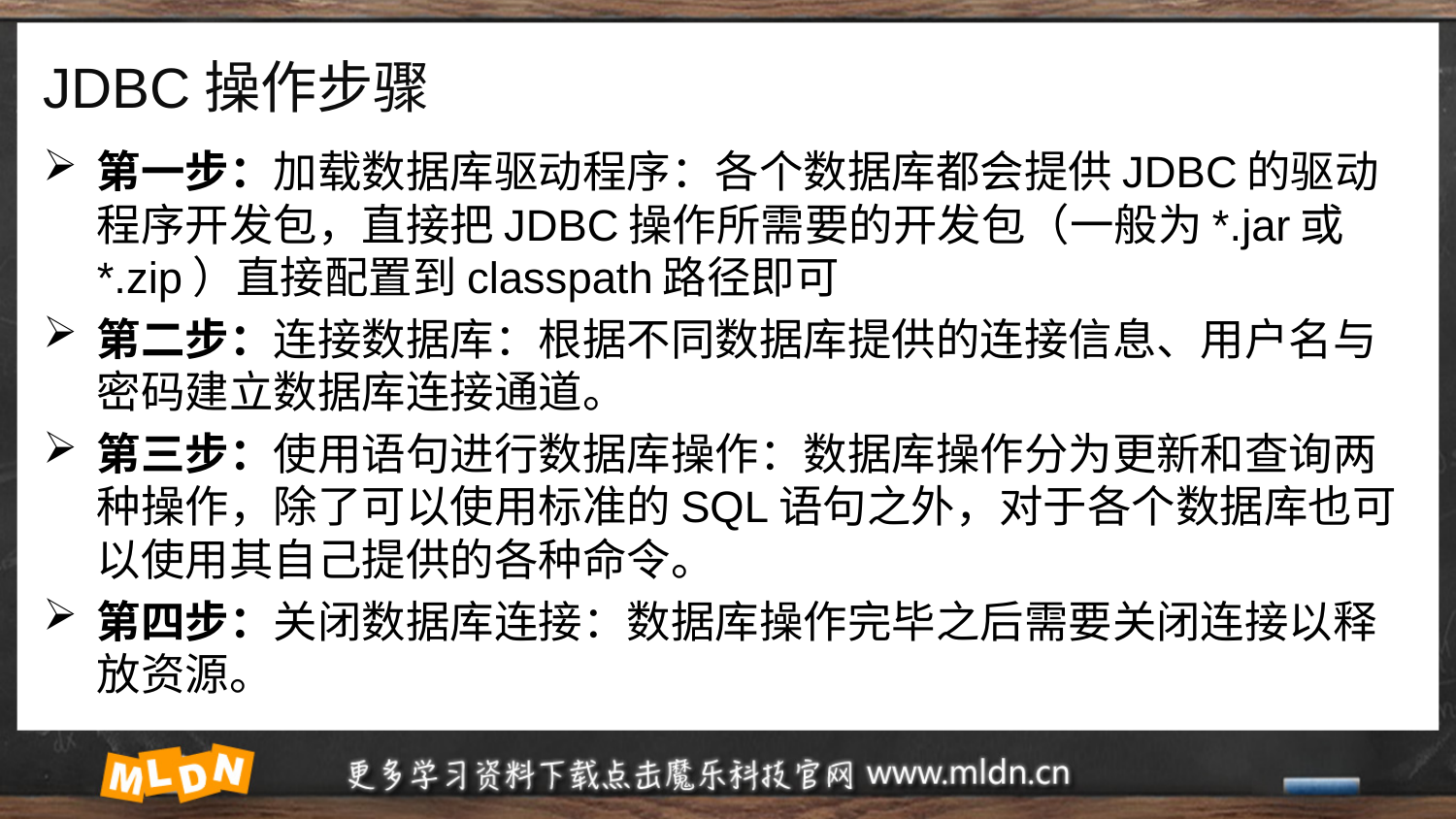

# JDBC操作步骤
第一步：加载数据库驱动程序：各个数据库都会提供JDBC的驱动程序开发包，直接把JDBC操作所需要的开发包（一般为*.jar或*.zip）直接配置到classpath路径即可
第二步：连接数据库：根据不同数据库提供的连接信息、用户名与密码建立数据库连接通道。
第三步：使用语句进行数据库操作：数据库操作分为更新和查询两种操作，除了可以使用标准的SQL语句之外，对于各个数据库也可以使用其自己提供的各种命令。
第四步：关闭数据库连接：数据库操作完毕之后需要关闭连接以释放资源。